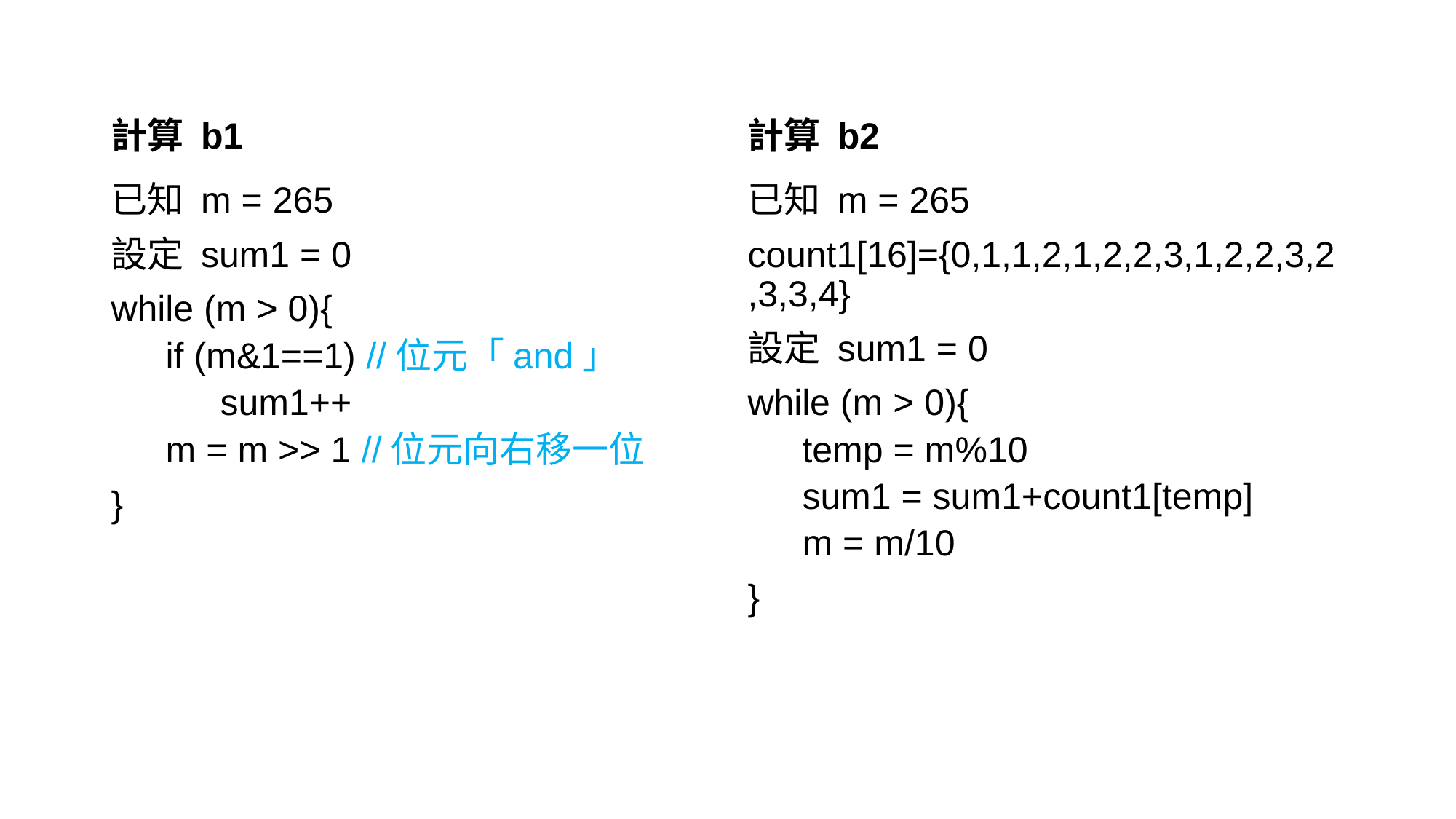

計算 b1
計算 b2
已知 m = 265
設定 sum1 = 0
while (m > 0){
if (m&1==1) //位元「and」
sum1++
m = m >> 1 //位元向右移一位
}
已知 m = 265
count1[16]={0,1,1,2,1,2,2,3,1,2,2,3,2,3,3,4}
設定 sum1 = 0
while (m > 0){
temp = m%10
sum1 = sum1+count1[temp]
m = m/10
}